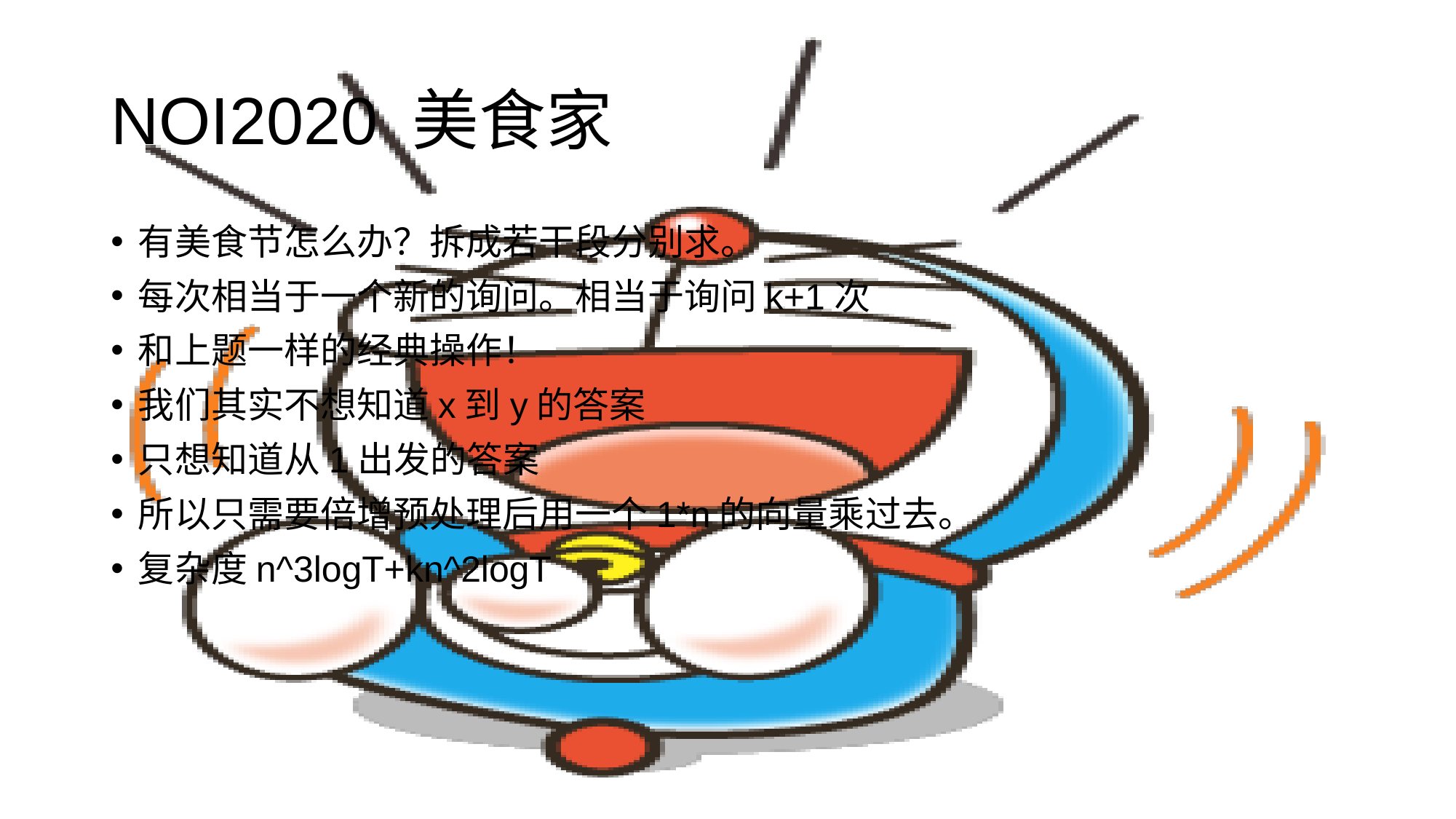

# NOI2020 美食家
有美食节怎么办？拆成若干段分别求。
每次相当于一个新的询问。相当于询问k+1次
和上题一样的经典操作！
我们其实不想知道x到y的答案
只想知道从1出发的答案
所以只需要倍增预处理后用一个1*n的向量乘过去。
复杂度n^3logT+kn^2logT